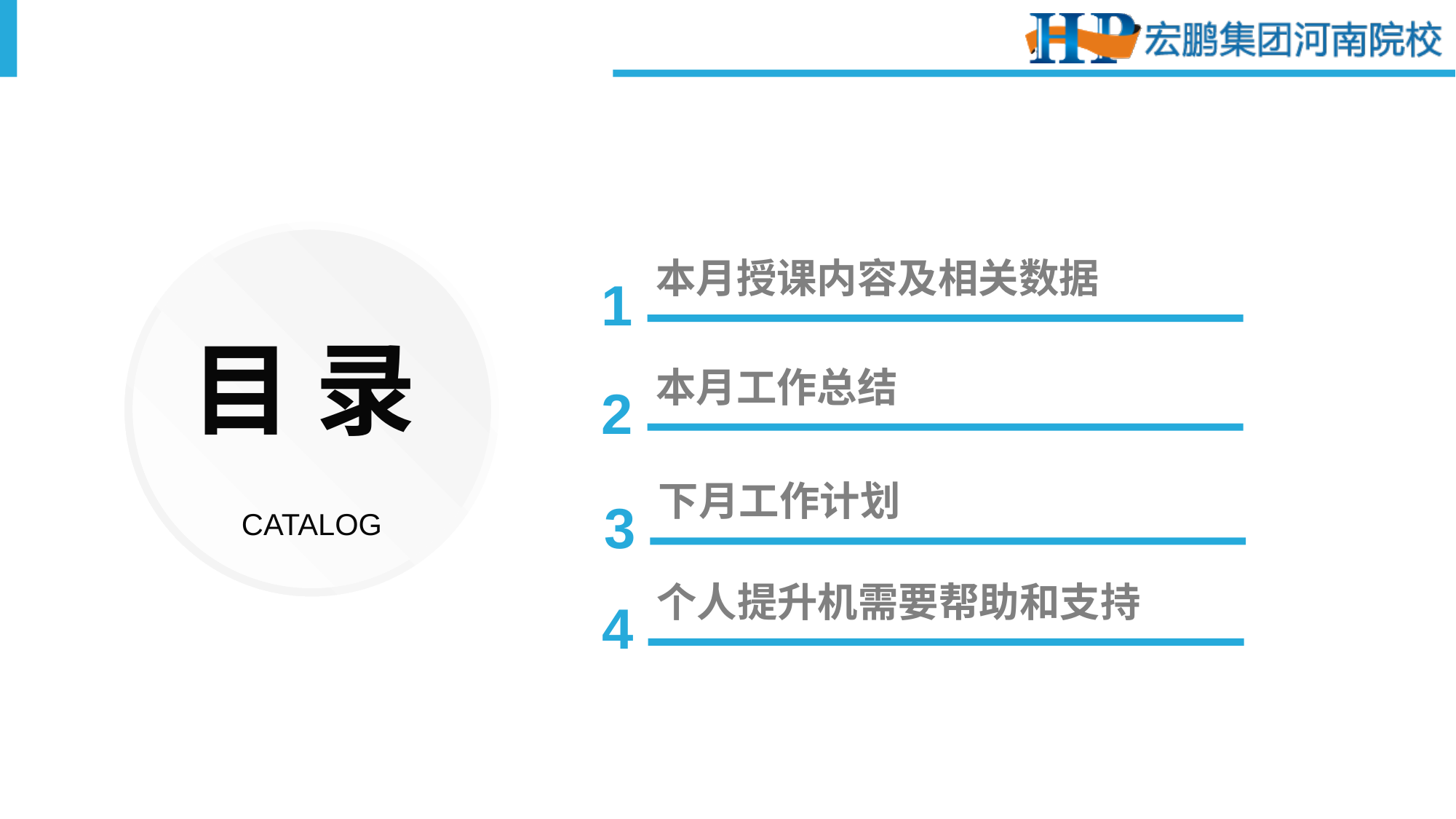

本月授课内容及相关数据
1

目 录
本月工作总结
2

下月工作计划
3
CATALOG

个人提升机需要帮助和支持
4